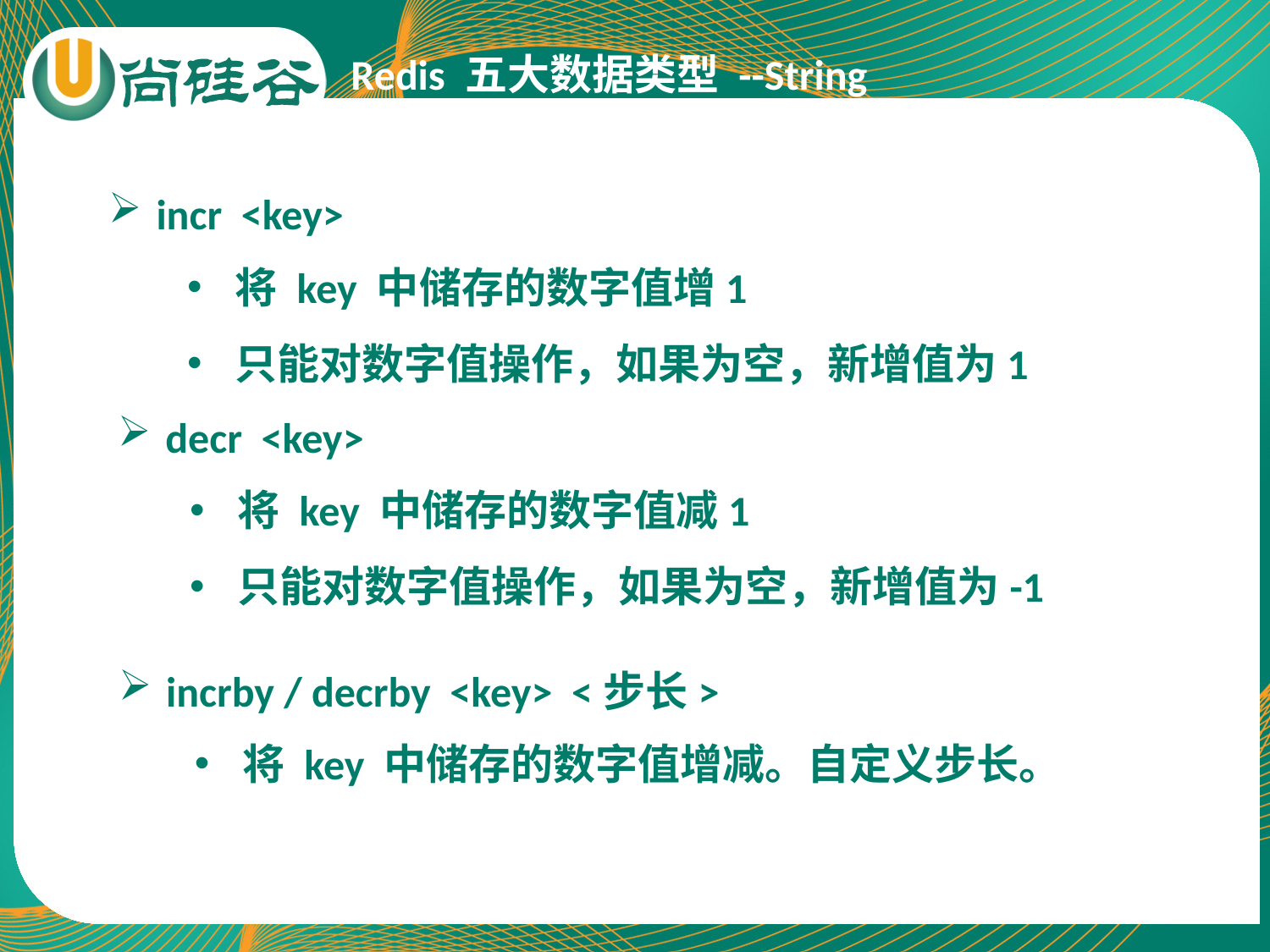

Redis 五大数据类型 --String
incr  <key>
将 key 中储存的数字值增1
只能对数字值操作，如果为空，新增值为1
decr  <key>
将 key 中储存的数字值减1
只能对数字值操作，如果为空，新增值为-1
incrby / decrby  <key>  <步长>
将 key 中储存的数字值增减。自定义步长。